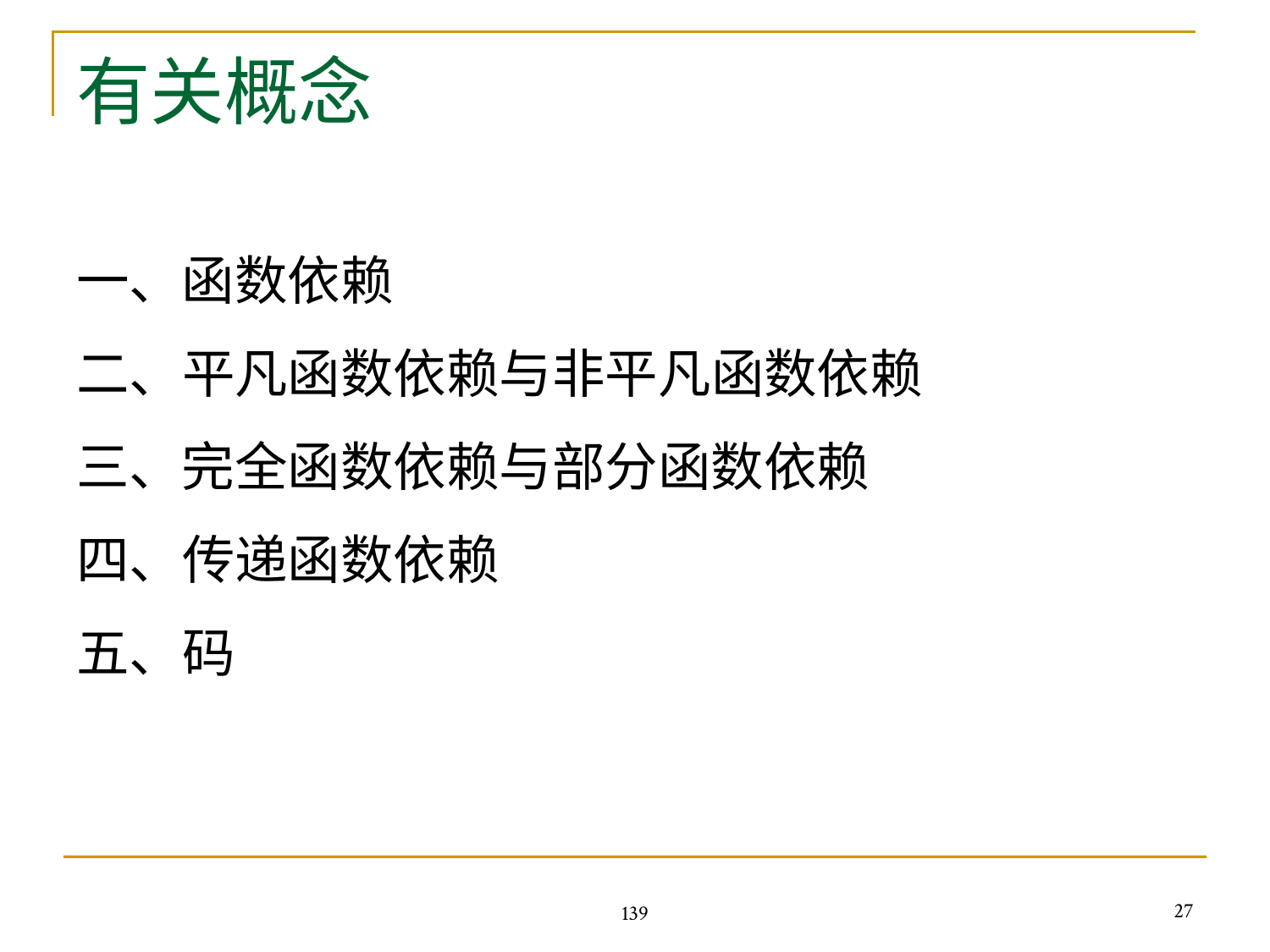

# 有关概念
一、函数依赖
二、平凡函数依赖与非平凡函数依赖
三、完全函数依赖与部分函数依赖
四、传递函数依赖
五、码
27
139